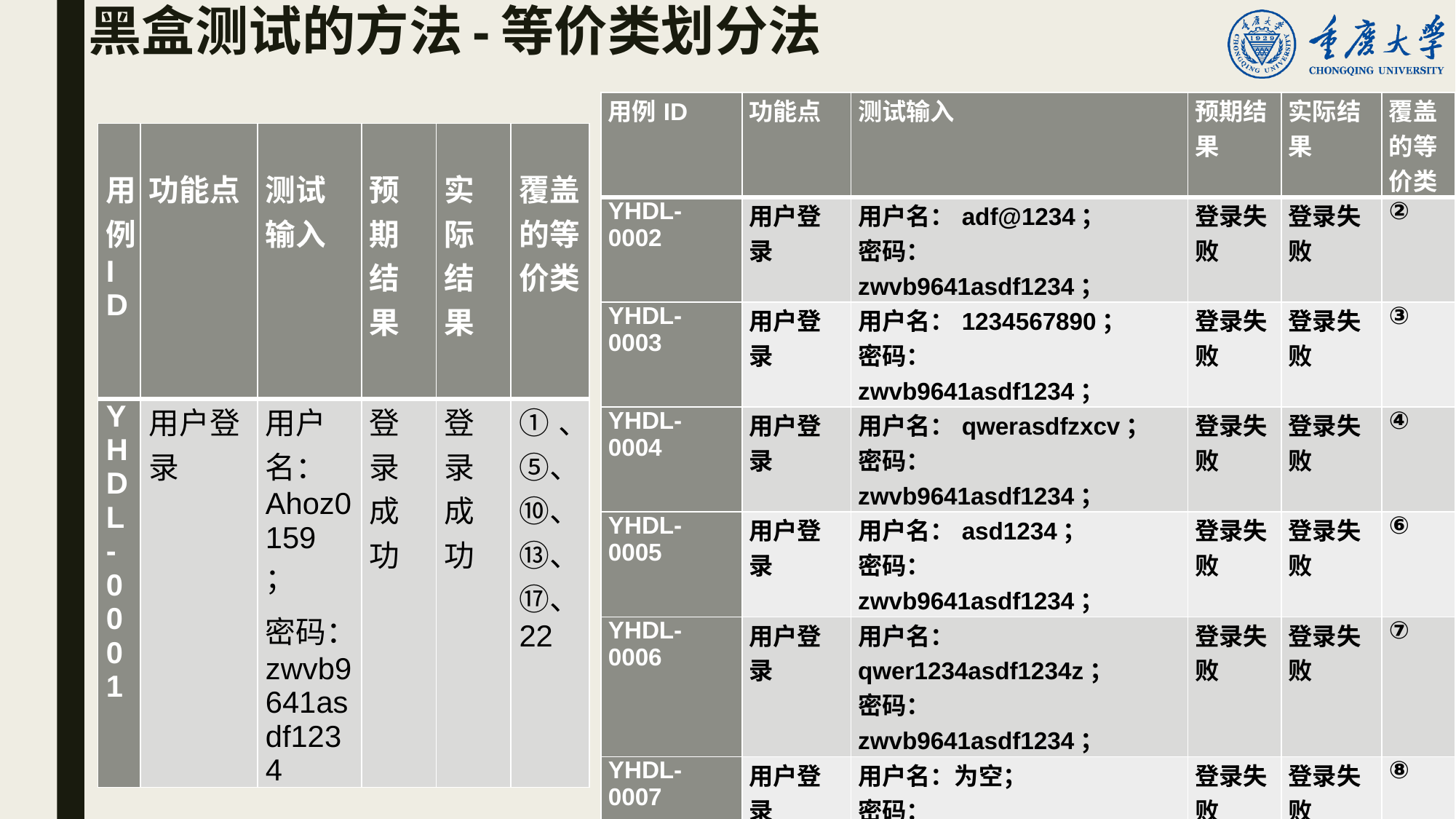

# 黑盒测试的方法-等价类划分法
| 用例ID | 功能点 | 测试输入 | 预期结果 | 实际结果 | 覆盖的等价类 |
| --- | --- | --- | --- | --- | --- |
| YHDL-0002 | 用户登录 | 用户名：adf@1234； 密码：zwvb9641asdf1234； | 登录失败 | 登录失败 | ② |
| YHDL-0003 | 用户登录 | 用户名：1234567890； 密码：zwvb9641asdf1234； | 登录失败 | 登录失败 | ③ |
| YHDL-0004 | 用户登录 | 用户名：qwerasdfzxcv； 密码：zwvb9641asdf1234； | 登录失败 | 登录失败 | ④ |
| YHDL-0005 | 用户登录 | 用户名：asd1234； 密码：zwvb9641asdf1234； | 登录失败 | 登录失败 | ⑥ |
| YHDL-0006 | 用户登录 | 用户名：qwer1234asdf1234z； 密码：zwvb9641asdf1234； | 登录失败 | 登录失败 | ⑦ |
| YHDL-0007 | 用户登录 | 用户名：为空； 密码：zwvb9641asdf1234； | 登录失败 | 登录失败 | ⑧ |
| YHDL-0008 | 用户登录 | 用户名： （空格）； 密码zwvb9641asdf1234：； | 登录失败 | 登录失败 | ⑨ |
| YHDL-0009 | 用户登录 | 用户名：1234qwer； 密码zwvb9641asdf1234：； | 登录失败 | 登录失败 | ⑪ |
| YHDL-0010 | 用户登录 | 用户名：我1234qwer； 密码：zwvb9641asdf1234； | 登录失败 | 登录失败 | ⑫ |
| 用例ID | 功能点 | 测试输入 | 预期结果 | 实际结果 | 覆盖的等价类 |
| --- | --- | --- | --- | --- | --- |
| YHDL-0001 | 用户登录 | 用户名：Ahoz0159； 密码：zwvb9641asdf1234 | 登录成功 | 登录成功 | ①、⑤、⑩、⑬、⑰、22 |